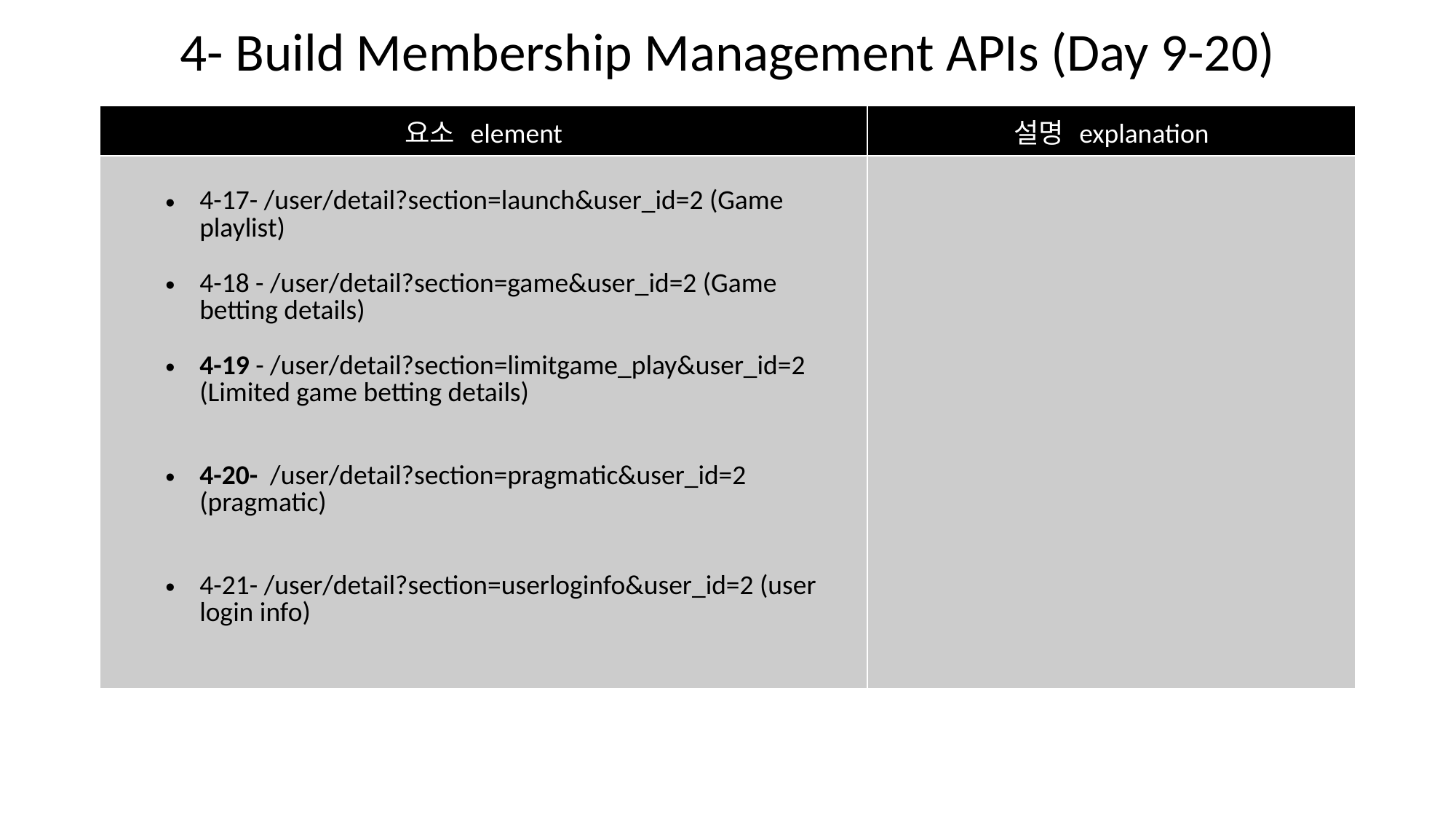

# 4- Build Membership Management APIs (Day 9-20)
| 요소 element | 설명 explanation |
| --- | --- |
| 4-17- /user/detail?section=launch&user\_id=2 (Game playlist) 4-18 - /user/detail?section=game&user\_id=2 (Game betting details) 4-19 - /user/detail?section=limitgame\_play&user\_id=2 (Limited game betting details) 4-20- /user/detail?section=pragmatic&user\_id=2 (pragmatic) 4-21- /user/detail?section=userloginfo&user\_id=2 (user login info) |  |